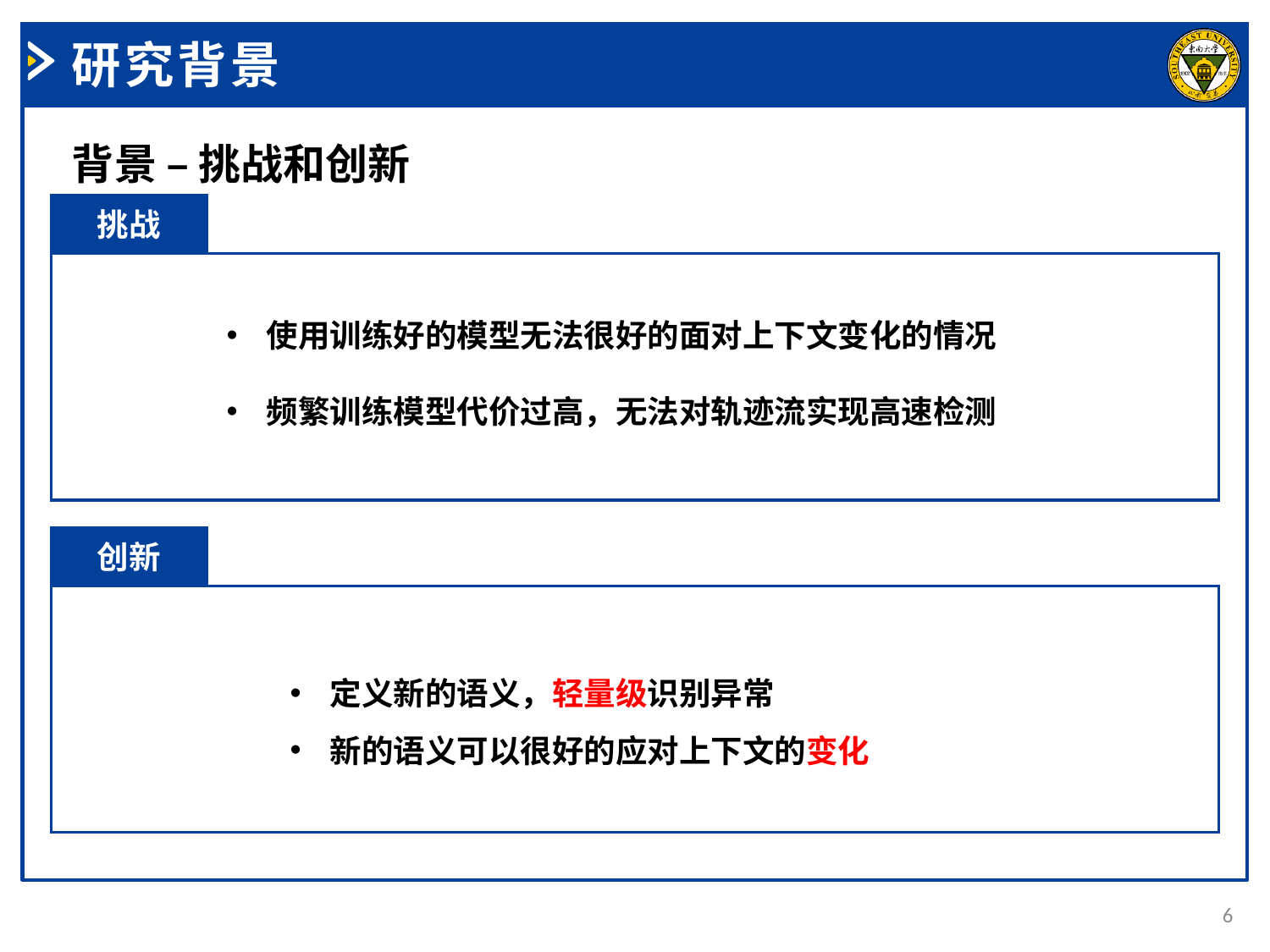

研究背景
背景 – 挑战和创新
挑战

使用训练好的模型无法很好的面对上下文变化的情况

频繁训练模型代价过高，无法对轨迹流实现高速检测

创新

定义新的语义，轻量级识别异常
新的语义可以很好的应对上下文的变化

6